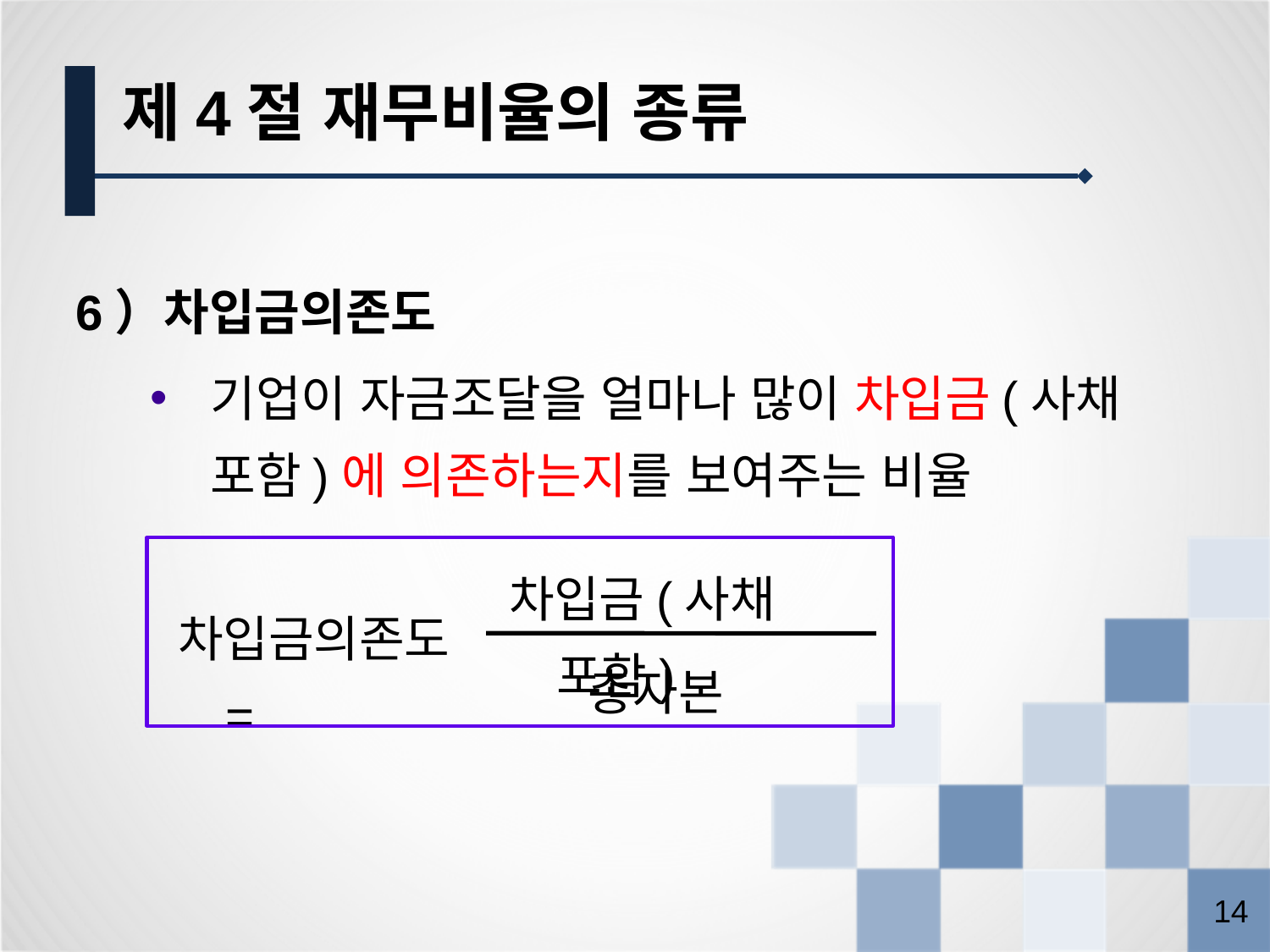

제4절 재무비율의 종류

6）차입금의존도
기업이 자금조달을 얼마나 많이 차입금(사채 포함)에 의존하는지를 보여주는 비율

차입금(사채 포함)
차입금의존도 =
총자본
14